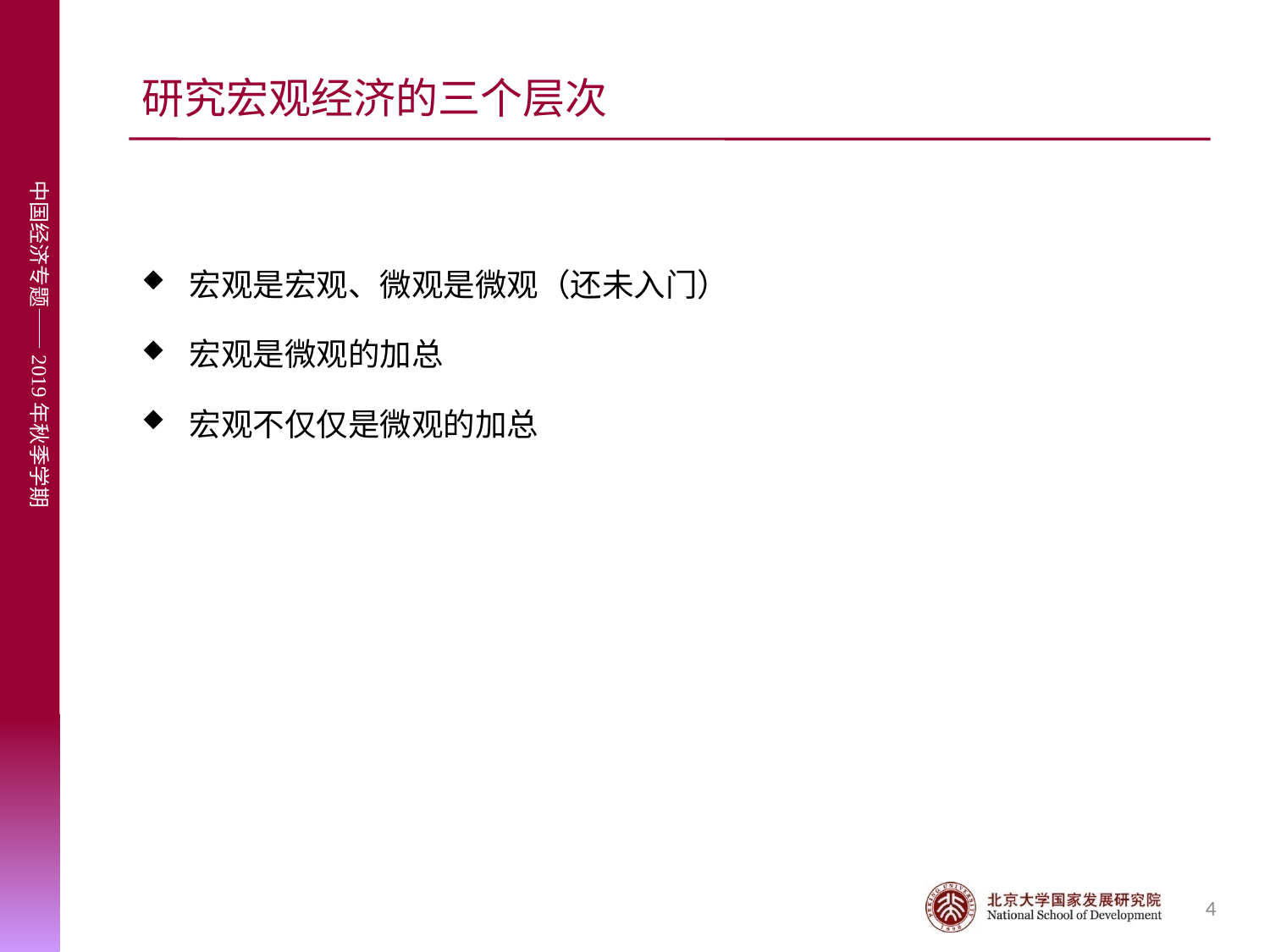

# 研究宏观经济的三个层次

宏观是宏观、微观是微观（还未入门）
宏观是微观的加总
宏观不仅仅是微观的加总
4